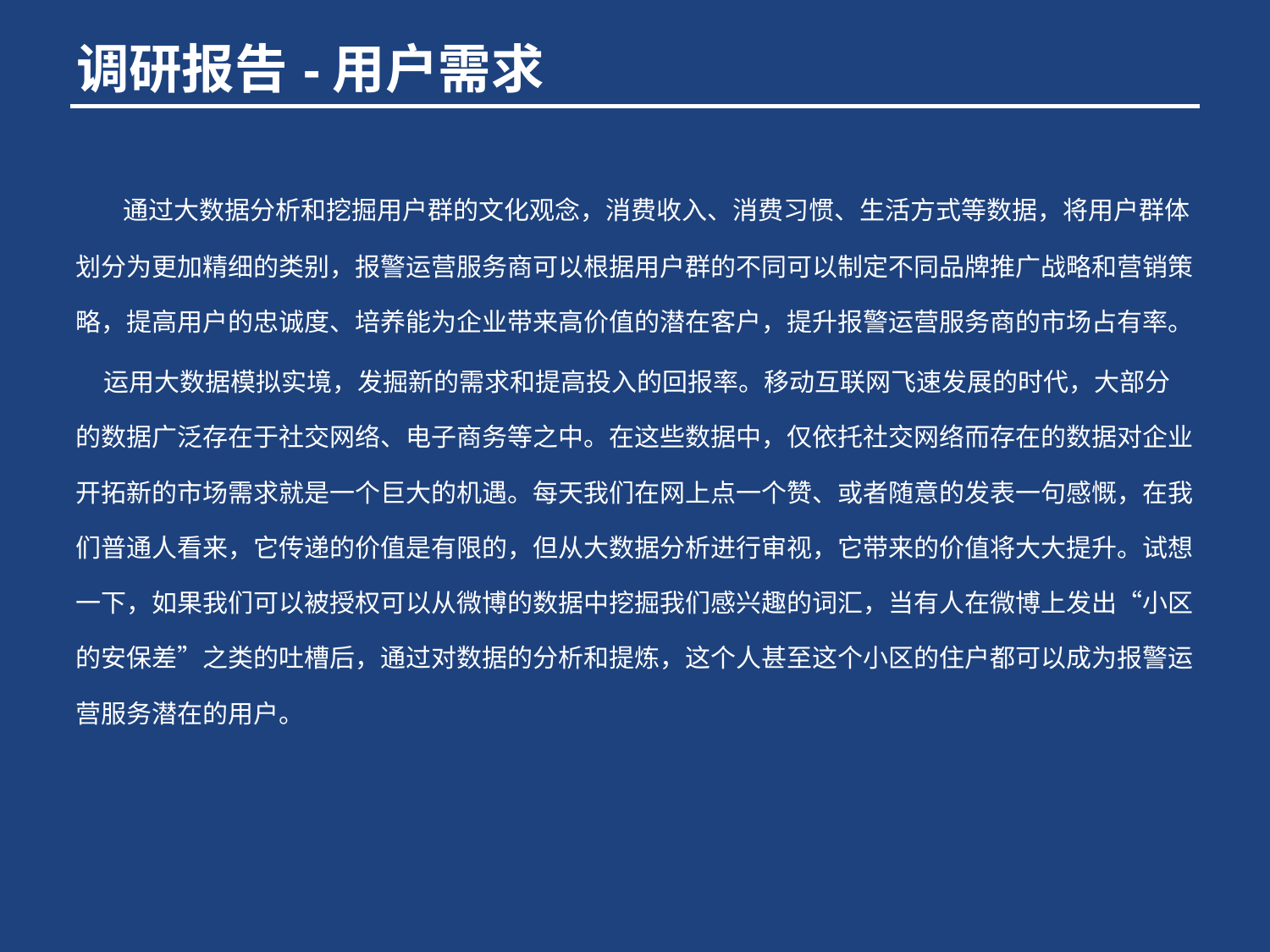

调研报告-用户需求
      通过大数据分析和挖掘用户群的文化观念，消费收入、消费习惯、生活方式等数据，将用户群体划分为更加精细的类别，报警运营服务商可以根据用户群的不同可以制定不同品牌推广战略和营销策略，提高用户的忠诚度、培养能为企业带来高价值的潜在客户，提升报警运营服务商的市场占有率。
    运用大数据模拟实境，发掘新的需求和提高投入的回报率。移动互联网飞速发展的时代，大部分的数据广泛存在于社交网络、电子商务等之中。在这些数据中，仅依托社交网络而存在的数据对企业开拓新的市场需求就是一个巨大的机遇。每天我们在网上点一个赞、或者随意的发表一句感慨，在我们普通人看来，它传递的价值是有限的，但从大数据分析进行审视，它带来的价值将大大提升。试想一下，如果我们可以被授权可以从微博的数据中挖掘我们感兴趣的词汇，当有人在微博上发出“小区的安保差”之类的吐槽后，通过对数据的分析和提炼，这个人甚至这个小区的住户都可以成为报警运营服务潜在的用户。

4